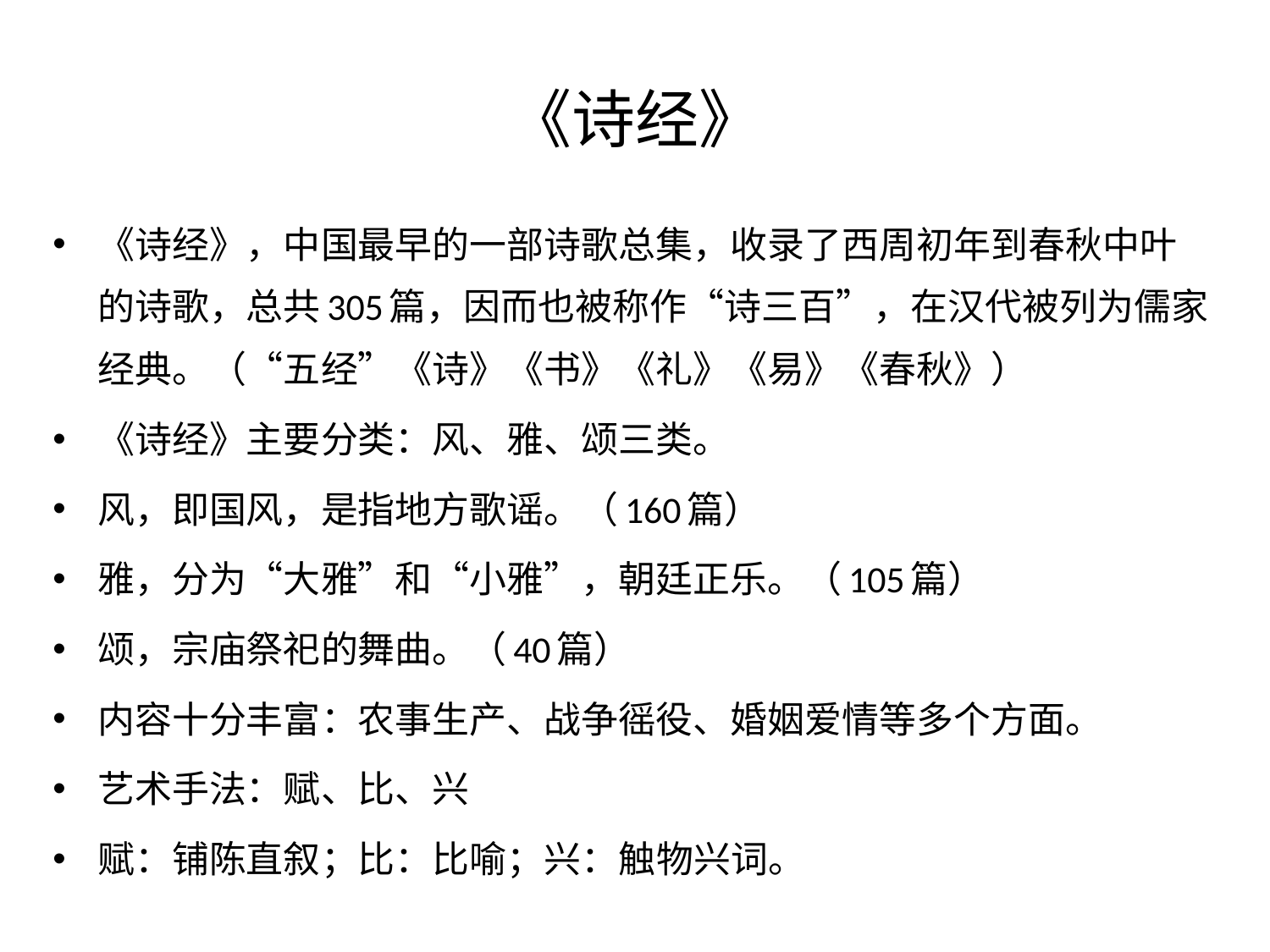

# 《诗经》
《诗经》，中国最早的一部诗歌总集，收录了西周初年到春秋中叶的诗歌，总共305篇，因而也被称作“诗三百”，在汉代被列为儒家经典。（“五经”《诗》《书》《礼》《易》《春秋》）
《诗经》主要分类：风、雅、颂三类。
风，即国风，是指地方歌谣。（160篇）
雅，分为“大雅”和“小雅”，朝廷正乐。（105篇）
颂，宗庙祭祀的舞曲。（40篇）
内容十分丰富：农事生产、战争徭役、婚姻爱情等多个方面。
艺术手法：赋、比、兴
赋：铺陈直叙；比：比喻；兴：触物兴词。